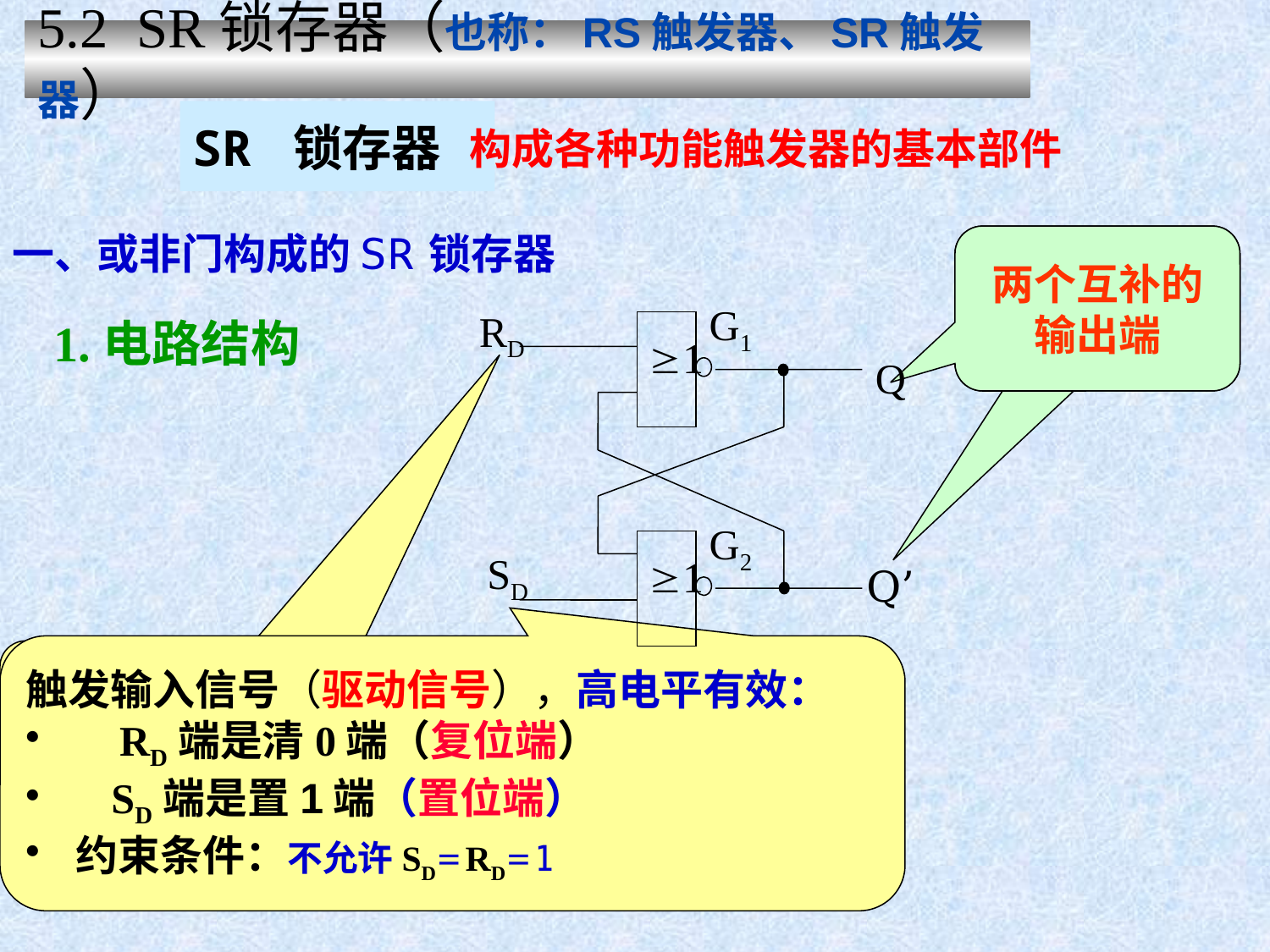

5.2  SR锁存器（也称：RS触发器、SR触发器）
SR 锁存器
构成各种功能触发器的基本部件
一、或非门构成的SR锁存器

两个互补的输出端
G1
RD
≥1

Q

G2

≥1

Q’
SD

1.电路结构
触发输入信号（驱动信号），高电平有效：
      RD端是清0端（复位端）
     SD端是置1端（置位端）
 约束条件：不允许SD=RD=1